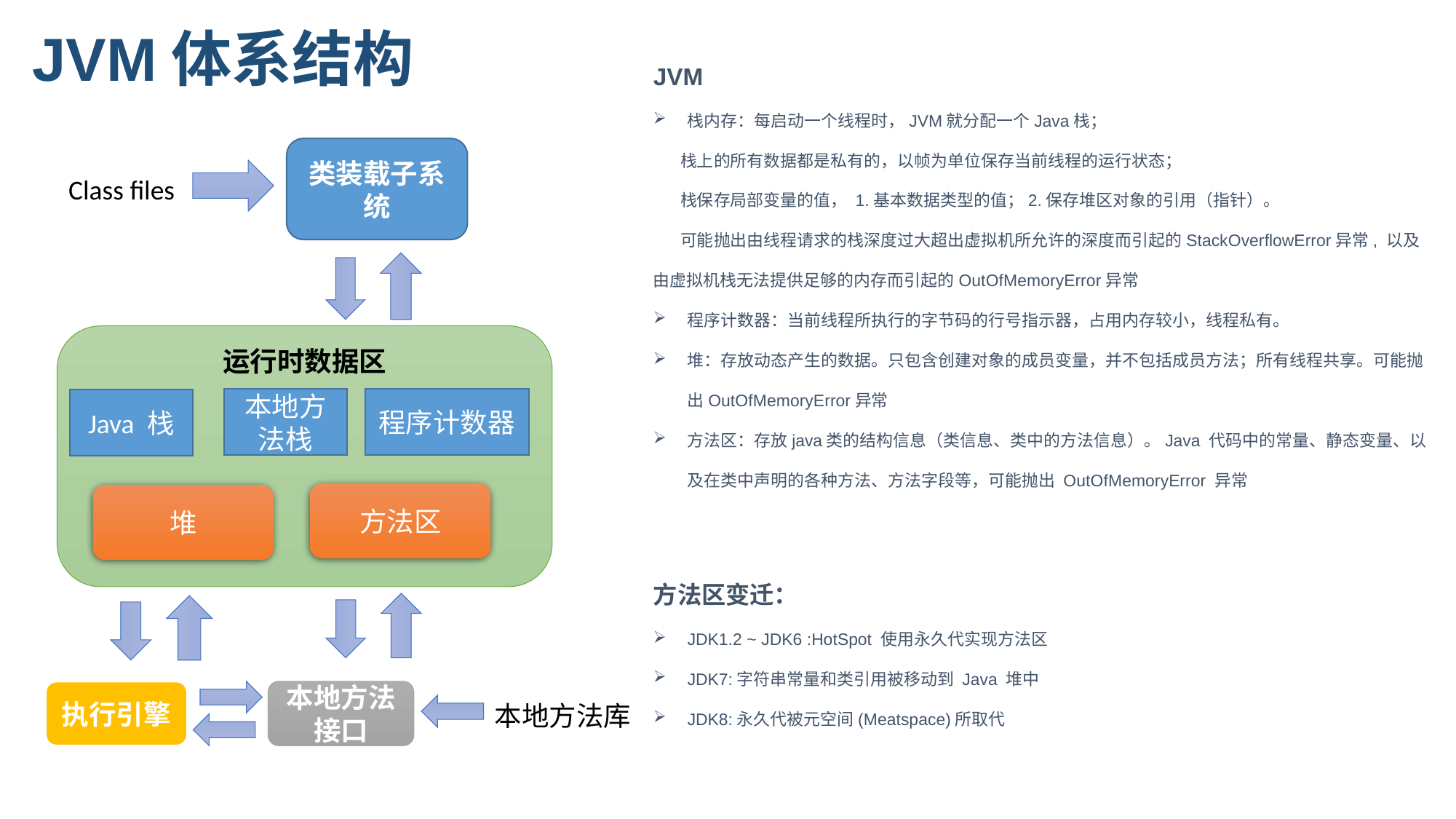

# JVM体系结构
JVM
栈内存：每启动一个线程时，JVM就分配一个Java栈；
      栈上的所有数据都是私有的，以帧为单位保存当前线程的运行状态；
      栈保存局部变量的值， 1.基本数据类型的值；2.保存堆区对象的引用（指针）。
      可能抛出由线程请求的栈深度过大超出虚拟机所允许的深度而引起的StackOverflowError异常, 以及由虚拟机栈无法提供足够的内存而引起的OutOfMemoryError异常
程序计数器：当前线程所执行的字节码的行号指示器，占用内存较小，线程私有。
堆：存放动态产生的数据。只包含创建对象的成员变量，并不包括成员方法；所有线程共享。可能抛出OutOfMemoryError异常
方法区：存放java类的结构信息（类信息、类中的方法信息）。Java 代码中的常量、静态变量、以及在类中声明的各种方法、方法字段等，可能抛出 OutOfMemoryError 异常
类装载子系统

Class files

运行时数据区
本地方法栈
程序计数器
Java 栈
方法区
堆
方法区变迁：
JDK1.2 ~ JDK6 :HotSpot 使用永久代实现方法区
JDK7:字符串常量和类引用被移动到 Java 堆中
JDK8:永久代被元空间(Meatspace)所取代

执行引擎

本地方法接口
本地方法库